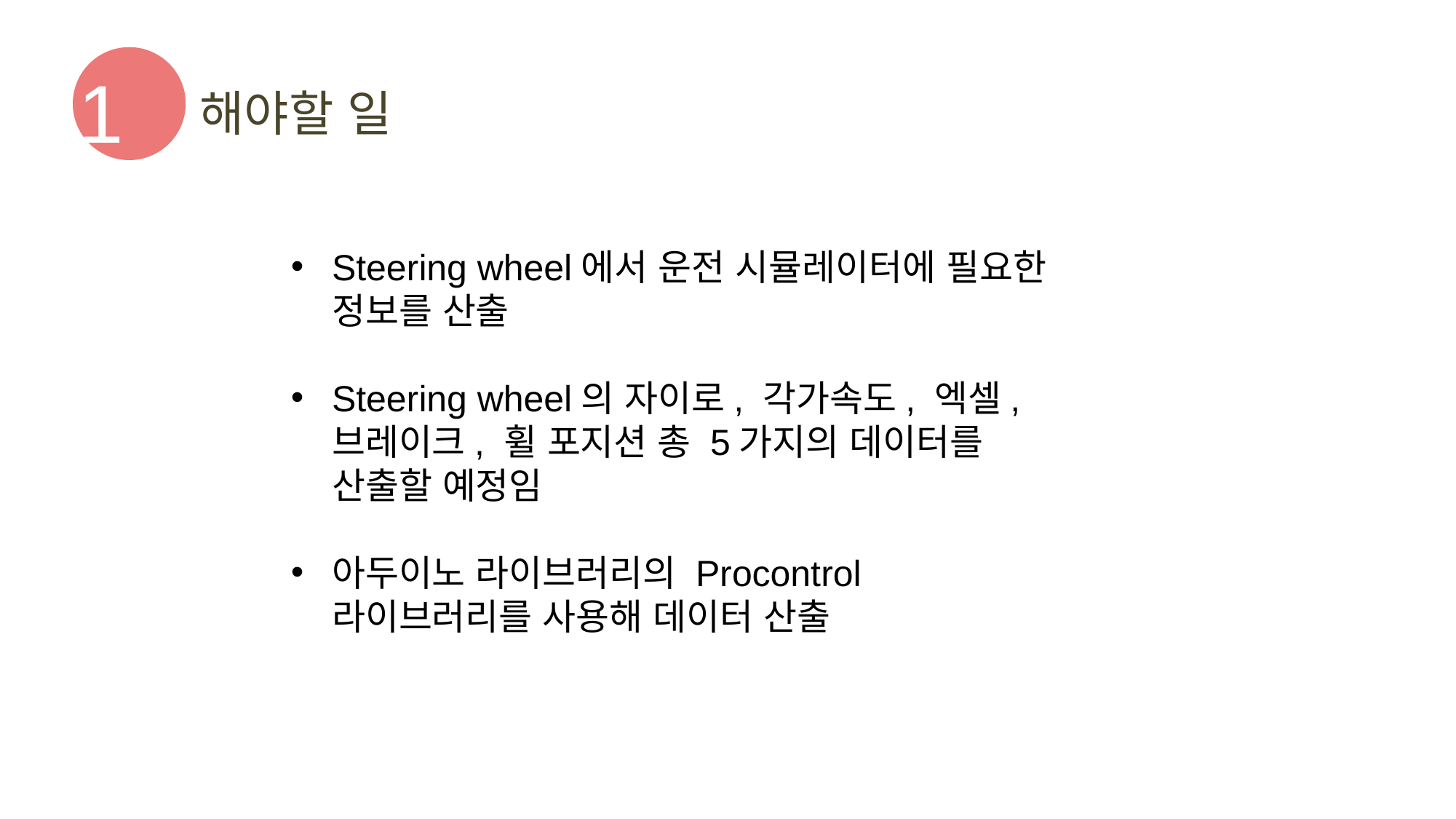

1
해야할 일
Steering wheel에서 운전 시뮬레이터에 필요한 정보를 산출

Steering wheel의 자이로, 각가속도, 엑셀, 브레이크, 휠 포지션 총 5가지의 데이터를 산출할 예정임

아두이노 라이브러리의 Procontrol 라이브러리를 사용해 데이터 산출